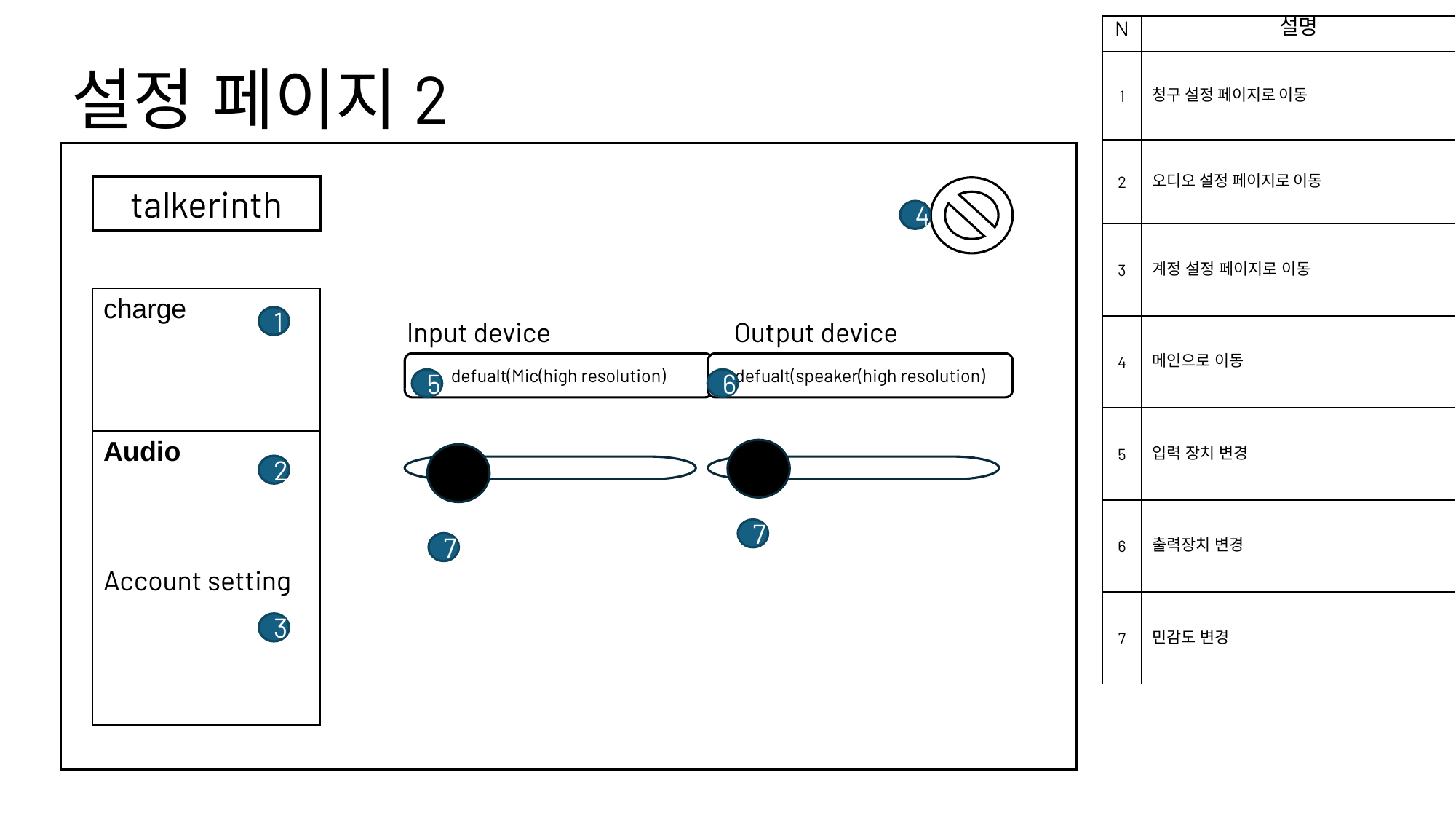

| N | 설명 |
| --- | --- |
| 1 | 청구 설정 페이지로 이동 |
| 2 | 오디오 설정 페이지로 이동 |
| 3 | 계정 설정 페이지로 이동 |
| 4 | 메인으로 이동 |
| 5 | 입력 장치 변경 |
| 6 | 출력장치 변경 |
| 7 | 민감도 변경 |
# 설정 페이지2

talkerinth

4
| charge |
| --- |
| Audio |
| Account setting |
1
Output device
Input device
defualt(speaker(high resolution)
defualt(Mic(high resolution)
5
6

2

7
7
3